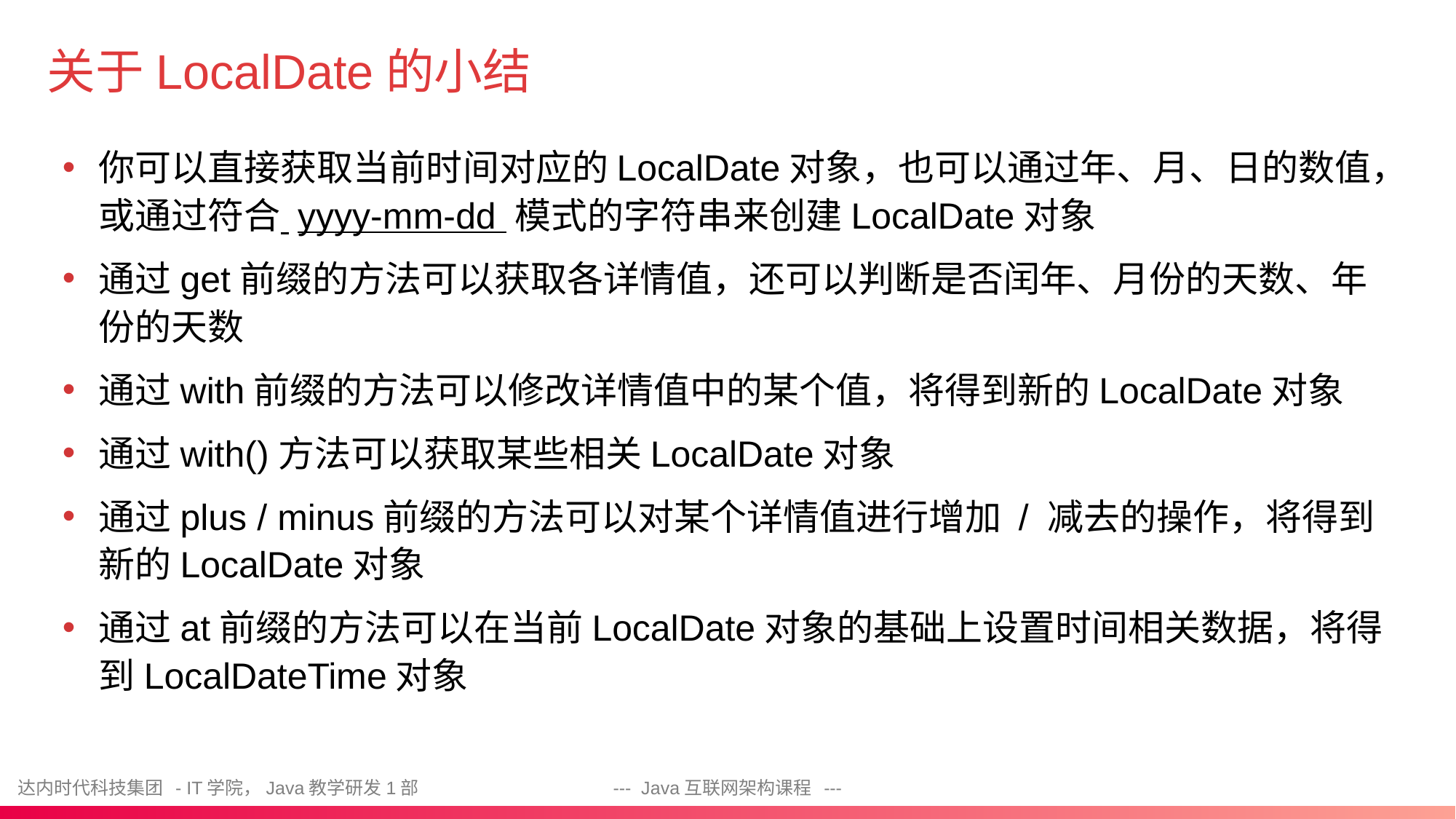

# 关于LocalDate的小结
你可以直接获取当前时间对应的LocalDate对象，也可以通过年、月、日的数值，或通过符合 yyyy-mm-dd 模式的字符串来创建LocalDate对象
通过get前缀的方法可以获取各详情值，还可以判断是否闰年、月份的天数、年份的天数
通过with前缀的方法可以修改详情值中的某个值，将得到新的LocalDate对象
通过with()方法可以获取某些相关LocalDate对象
通过plus / minus前缀的方法可以对某个详情值进行增加 / 减去的操作，将得到新的LocalDate对象
通过at前缀的方法可以在当前LocalDate对象的基础上设置时间相关数据，将得到LocalDateTime对象